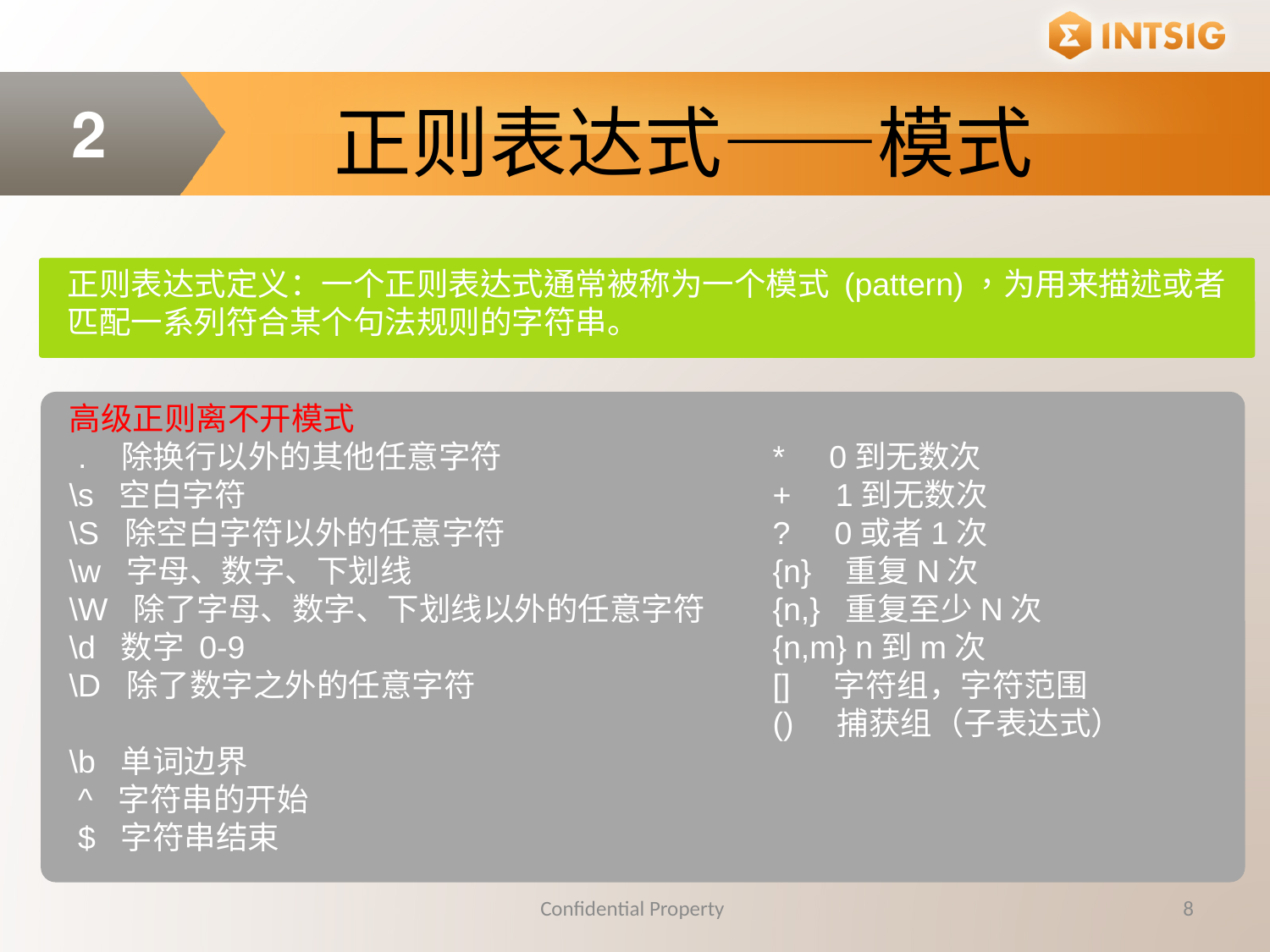

正则表达式——模式
2

正则表达式定义：一个正则表达式通常被称为一个模式 (pattern)，为用来描述或者匹配一系列符合某个句法规则的字符串。

高级正则离不开模式
 .   除换行以外的其他任意字符
\s  空白字符
\S  除空白字符以外的任意字符
\w  字母、数字、下划线
\W  除了字母、数字、下划线以外的任意字符
\d  数字 0-9
\D  除了数字之外的任意字符

\b  单词边界
 ^  字符串的开始
 $  字符串结束

*     0到无数次
+     1到无数次
?     0或者1次
{n}   重复N次
{n,}  重复至少N次
{n,m} n到m次
[]    字符组，字符范围
()    捕获组（子表达式）

Confidential Property
8